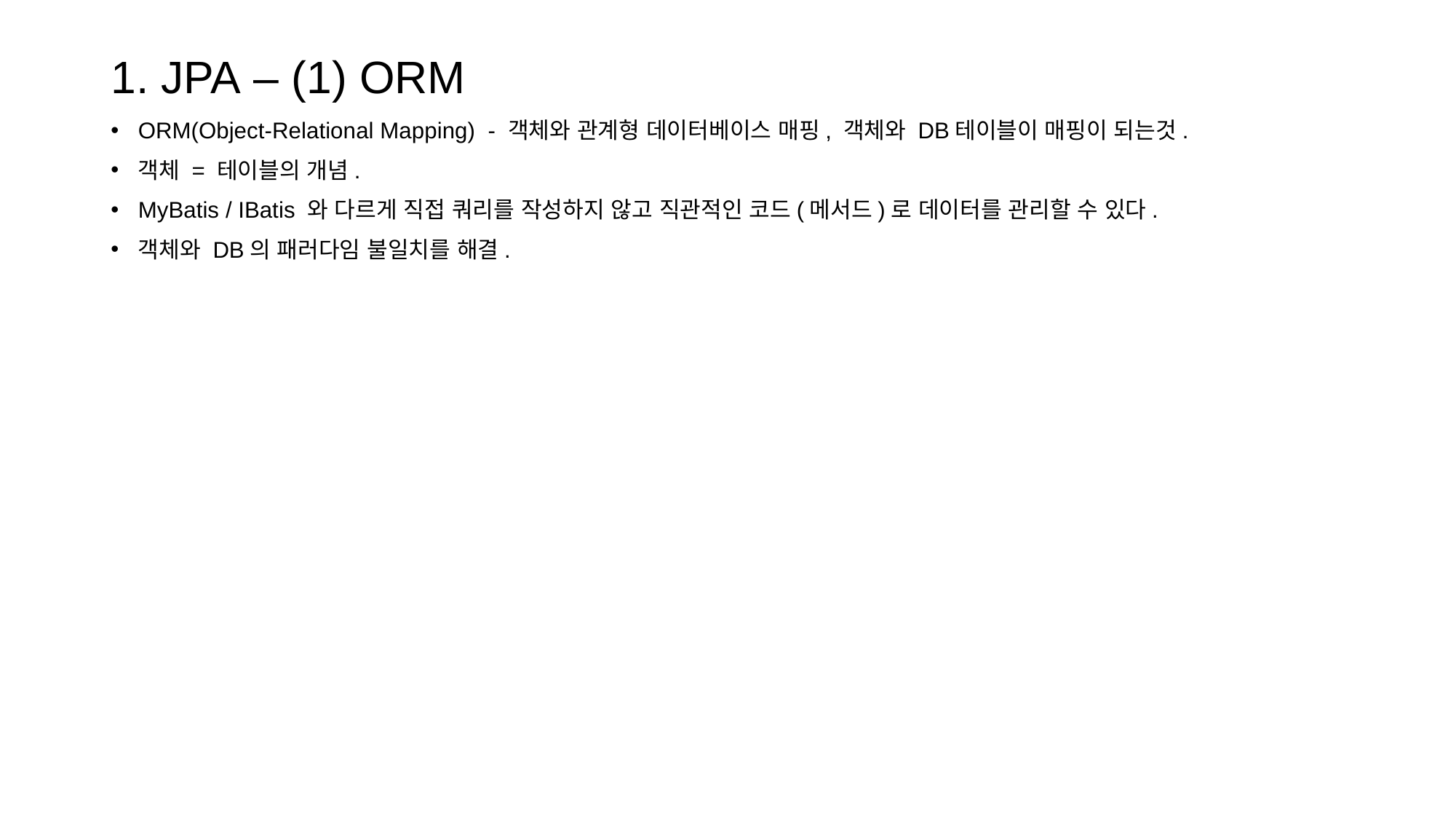

# 1. JPA – (1) ORM
ORM(Object-Relational Mapping)  - 객체와 관계형 데이터베이스 매핑, 객체와 DB테이블이 매핑이 되는것.
객체 = 테이블의 개념.
MyBatis / IBatis 와 다르게 직접 쿼리를 작성하지 않고 직관적인 코드(메서드)로 데이터를 관리할 수 있다.
객체와 DB의 패러다임 불일치를 해결.